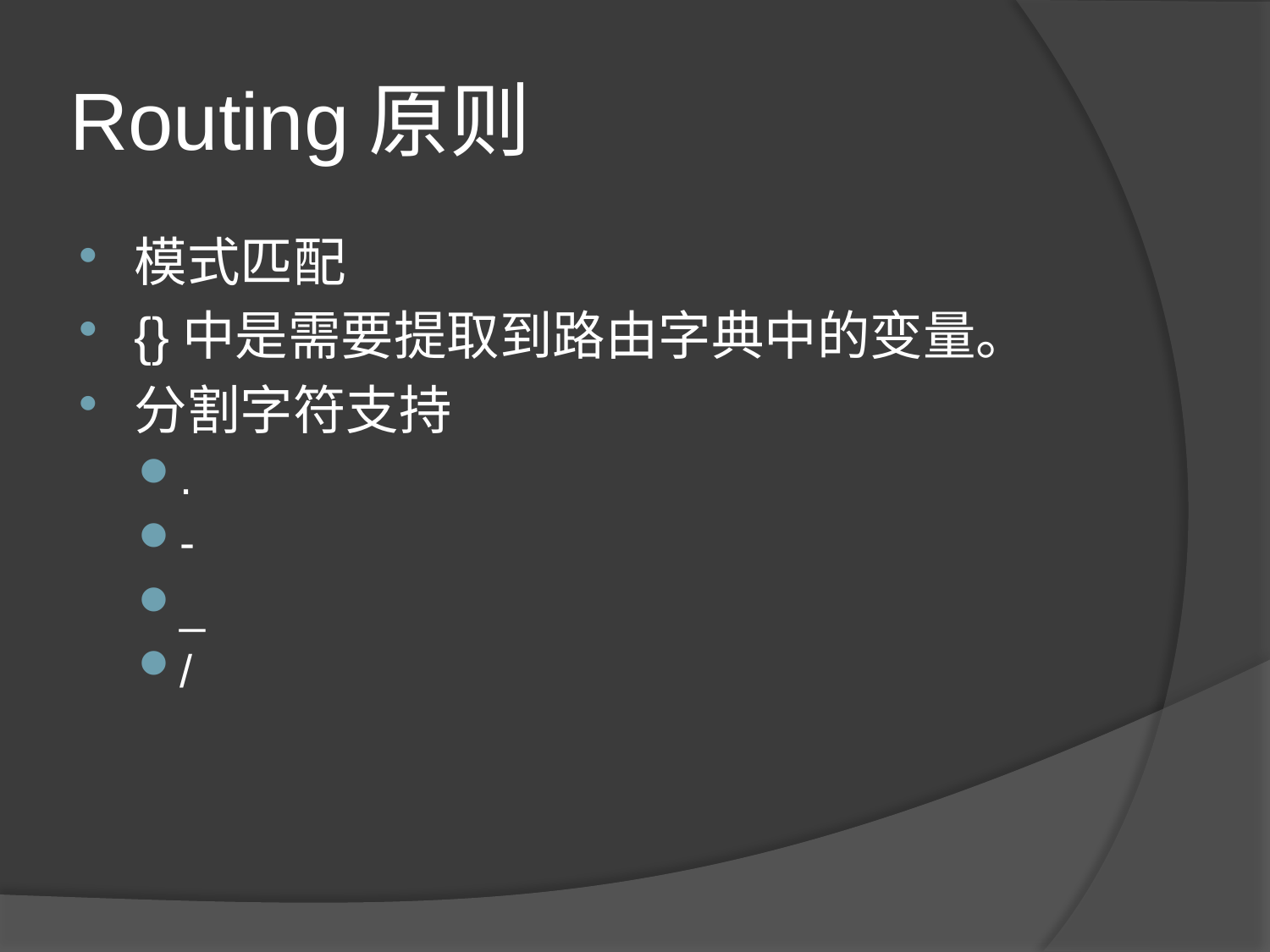

# Routing原则
模式匹配
{}中是需要提取到路由字典中的变量。
分割字符支持
.
-
_
/